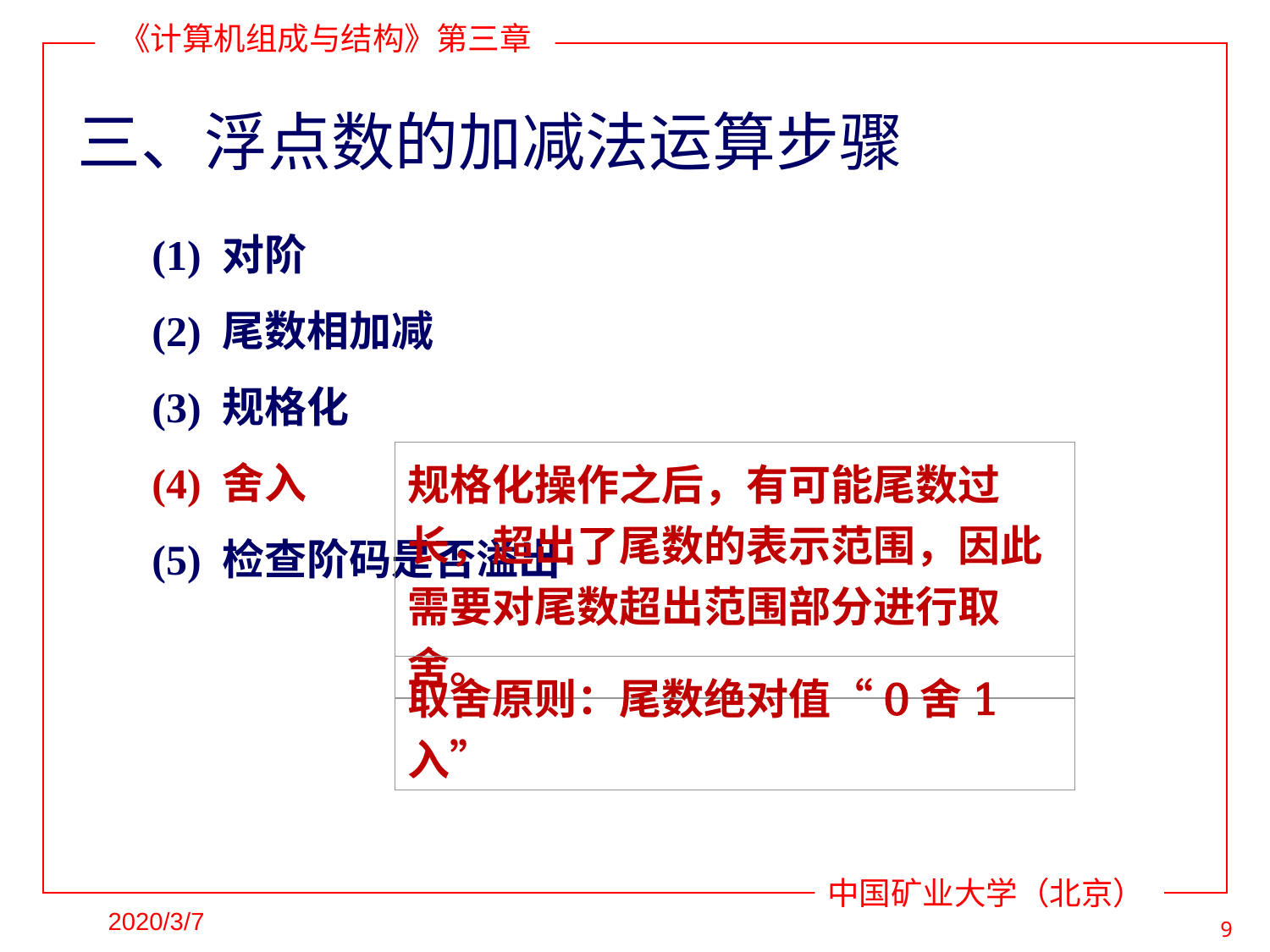

# 三、浮点数的加减法运算步骤
       (1) 对阶
       (2) 尾数相加减
       (3) 规格化
       (4) 舍入
       (5) 检查阶码是否溢出

规格化操作之后，有可能尾数过长，超出了尾数的表示范围，因此需要对尾数超出范围部分进行取舍。
取舍原则：尾数绝对值“0舍1入”
2020/3/7